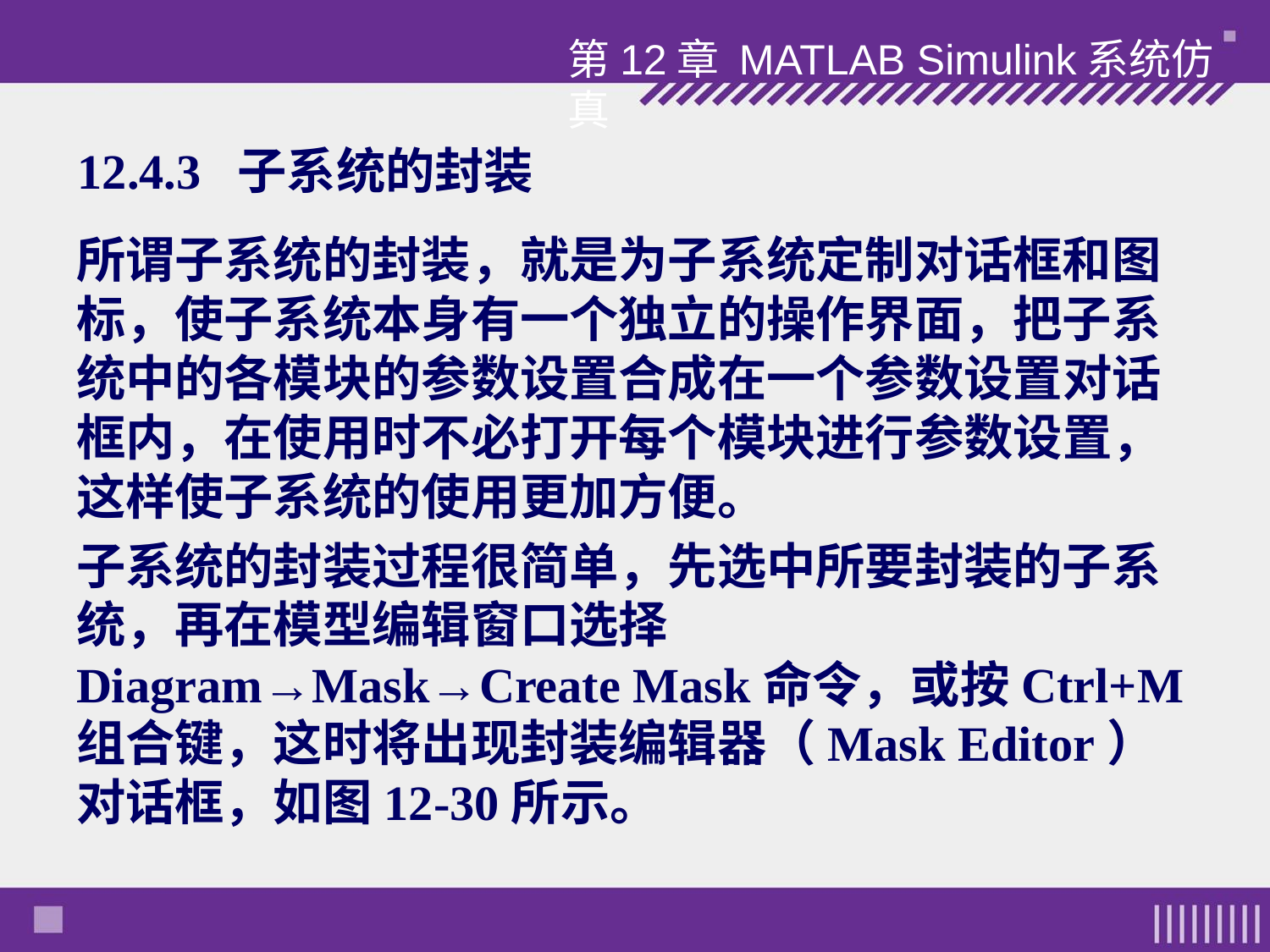

第12章 MATLAB Simulink系统仿真
# 12.4.3  子系统的封装
所谓子系统的封装，就是为子系统定制对话框和图标，使子系统本身有一个独立的操作界面，把子系统中的各模块的参数设置合成在一个参数设置对话框内，在使用时不必打开每个模块进行参数设置，这样使子系统的使用更加方便。
子系统的封装过程很简单，先选中所要封装的子系统，再在模型编辑窗口选择Diagram→Mask→Create Mask命令，或按Ctrl+M组合键，这时将出现封装编辑器（Mask Editor）对话框，如图12-30所示。